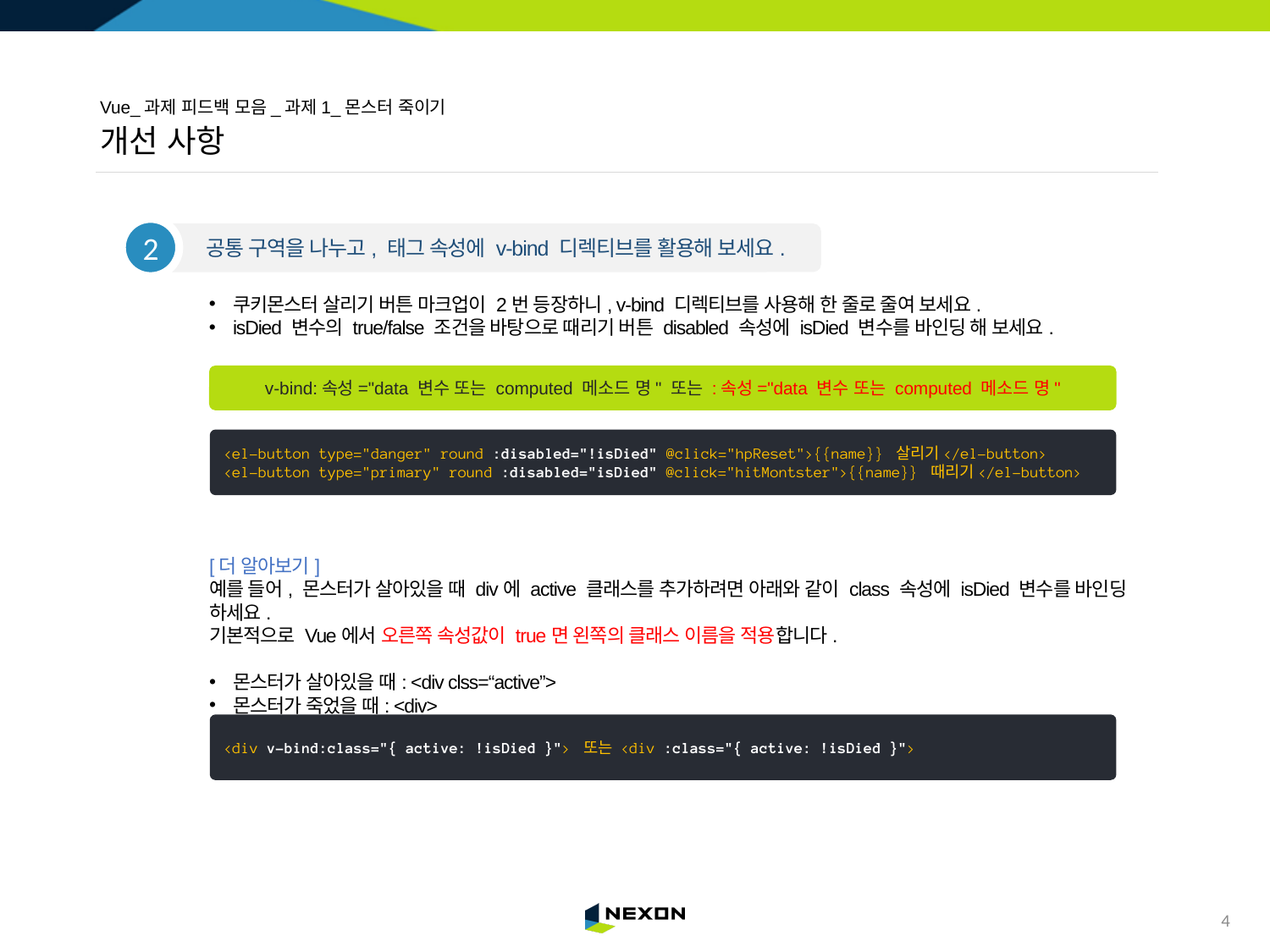

# Vue_과제 피드백 모음_과제1_몬스터 죽이기 개선 사항
2
공통 구역을 나누고, 태그 속성에 v-bind 디렉티브를 활용해 보세요.
쿠키몬스터 살리기 버튼 마크업이 2번 등장하니, v-bind 디렉티브를 사용해 한 줄로 줄여 보세요.
isDied 변수의 true/false 조건을 바탕으로 때리기 버튼 disabled 속성에 isDied 변수를 바인딩 해 보세요.
v-bind:속성="data 변수 또는 computed 메소드 명" 또는 :속성="data 변수 또는 computed 메소드 명"
<el-button type="danger" round :disabled="!isDied" @click="hpReset">{{name}} 살리기</el-button>
<el-button type="primary" round :disabled="isDied" @click="hitMontster">{{name}} 때리기</el-button>
[더 알아보기]
예를 들어, 몬스터가 살아있을 때 div에 active 클래스를 추가하려면 아래와 같이 class 속성에 isDied 변수를 바인딩 하세요.
기본적으로 Vue에서 오른쪽 속성값이 true면 왼쪽의 클래스 이름을 적용합니다.

몬스터가 살아있을 때: <div clss=“active”>
몬스터가 죽었을 때: <div>
<div v-bind:class="{ active: !isDied }"> 또는 <div :class="{ active: !isDied }">
4